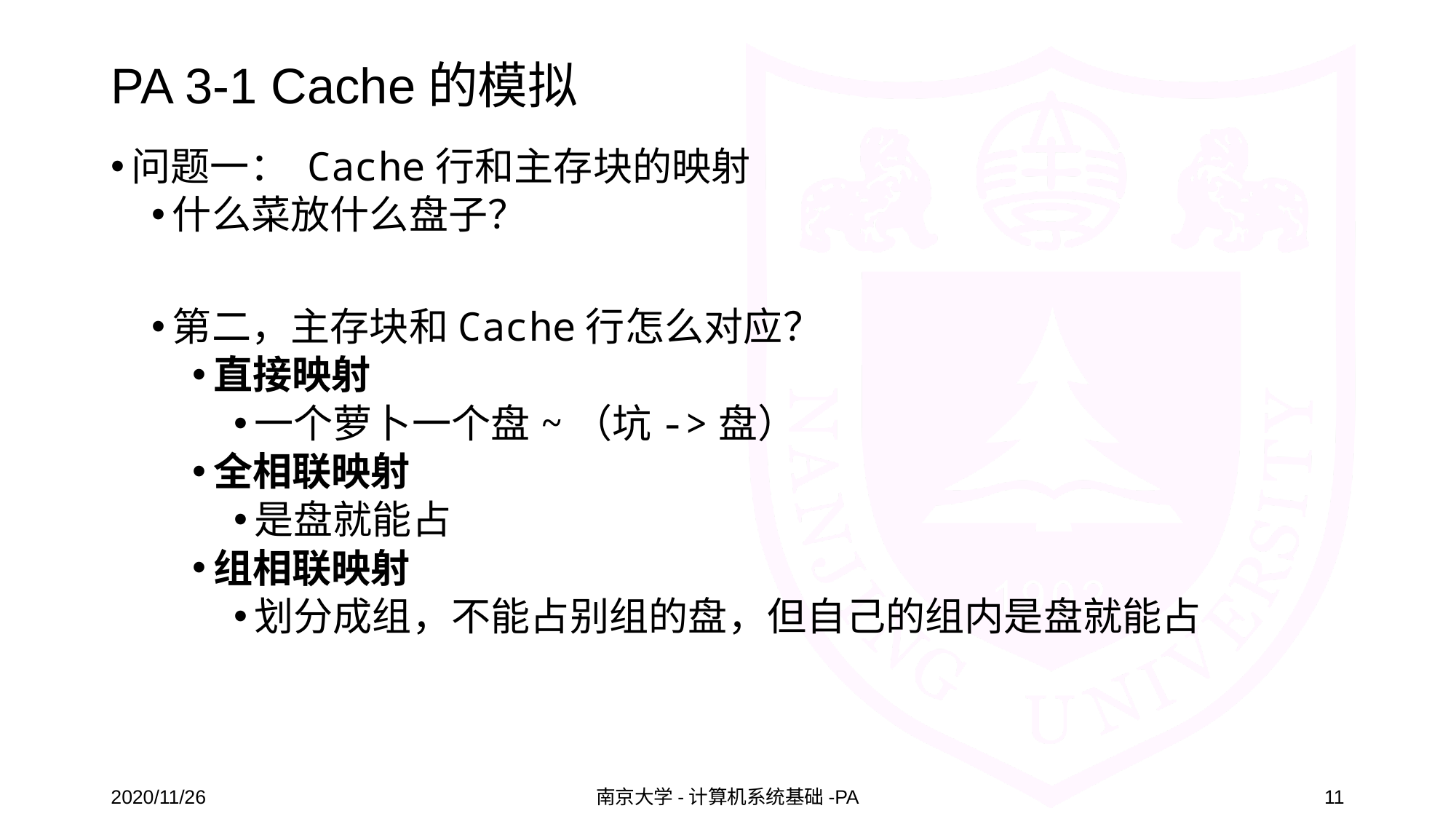

# PA 3-1 Cache的模拟
问题一： Cache行和主存块的映射
什么菜放什么盘子？

第二，主存块和Cache行怎么对应？
直接映射
一个萝卜一个盘~（坑->盘）
全相联映射
是盘就能占
组相联映射
划分成组，不能占别组的盘，但自己的组内是盘就能占
2020/11/26
南京大学-计算机系统基础-PA
11